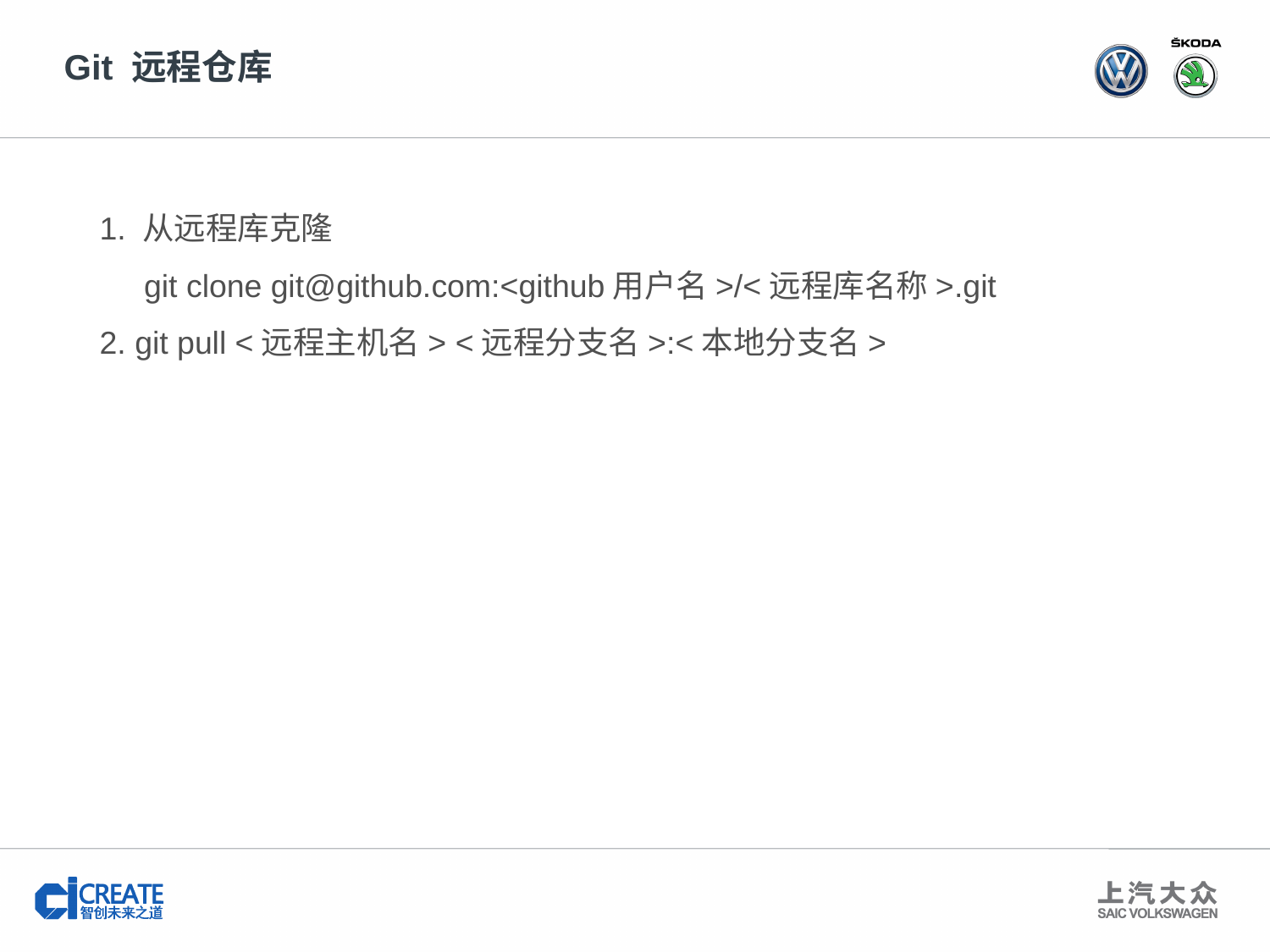

# Git 远程仓库

1. 从远程库克隆
     git clone git@github.com:<github用户名>/<远程库名称>.git
2. git pull <远程主机名> <远程分支名>:<本地分支名>